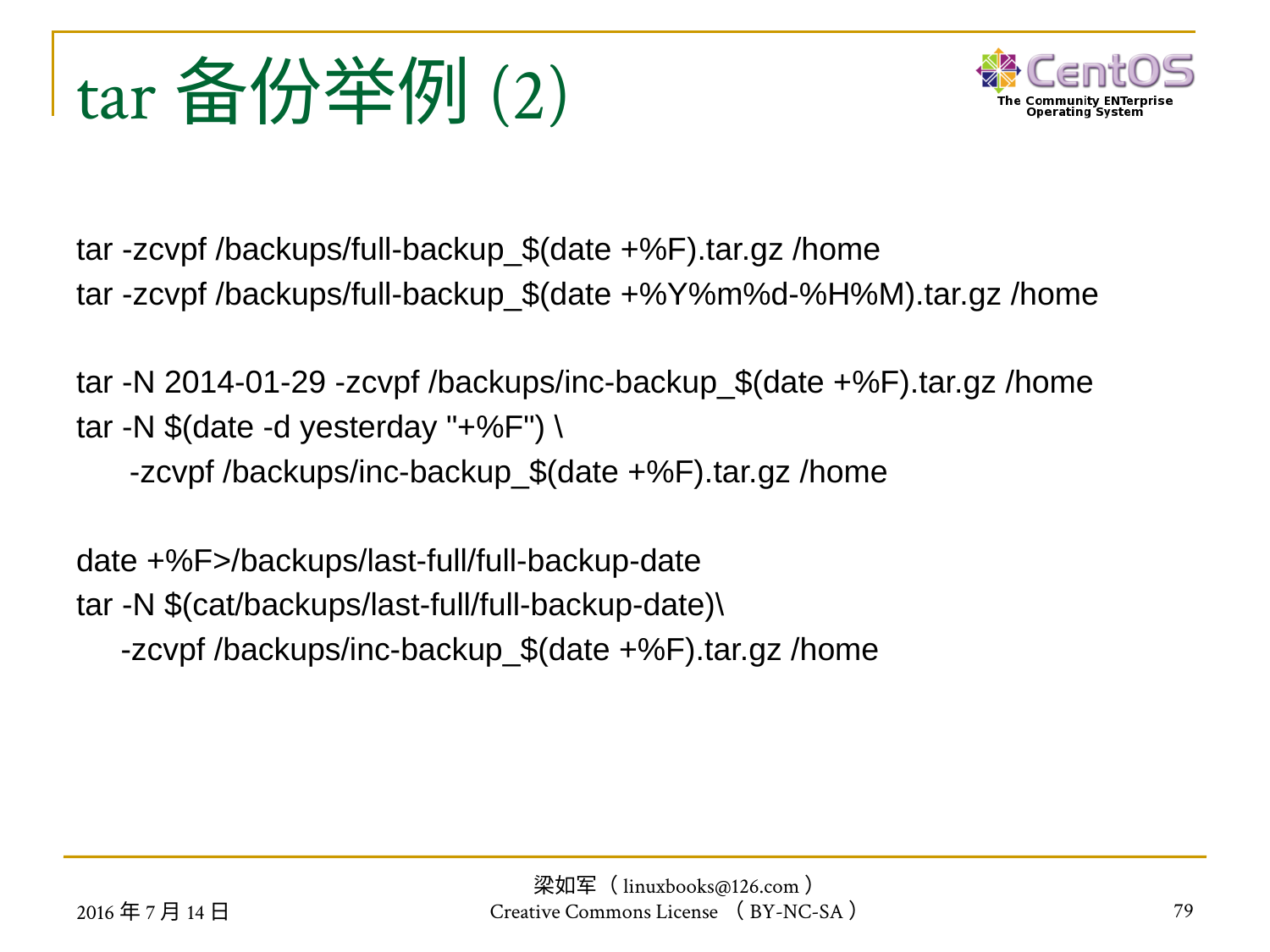

# tar备份举例(2)
tar -zcvpf /backups/full-backup_$(date +%F).tar.gz /home
tar -zcvpf /backups/full-backup_$(date +%Y%m%d-%H%M).tar.gz /home

tar -N 2014-01-29 -zcvpf /backups/inc-backup_$(date +%F).tar.gz /home
tar -N $(date -d yesterday "+%F") \
      -zcvpf /backups/inc-backup_$(date +%F).tar.gz /home

date +%F>/backups/last-full/full-backup-date
tar -N $(cat/backups/last-full/full-backup-date)\
     -zcvpf /backups/inc-backup_$(date +%F).tar.gz /home
梁如军（linuxbooks@126.com）
Creative Commons License（BY-NC-SA）
2016年7月14日
79